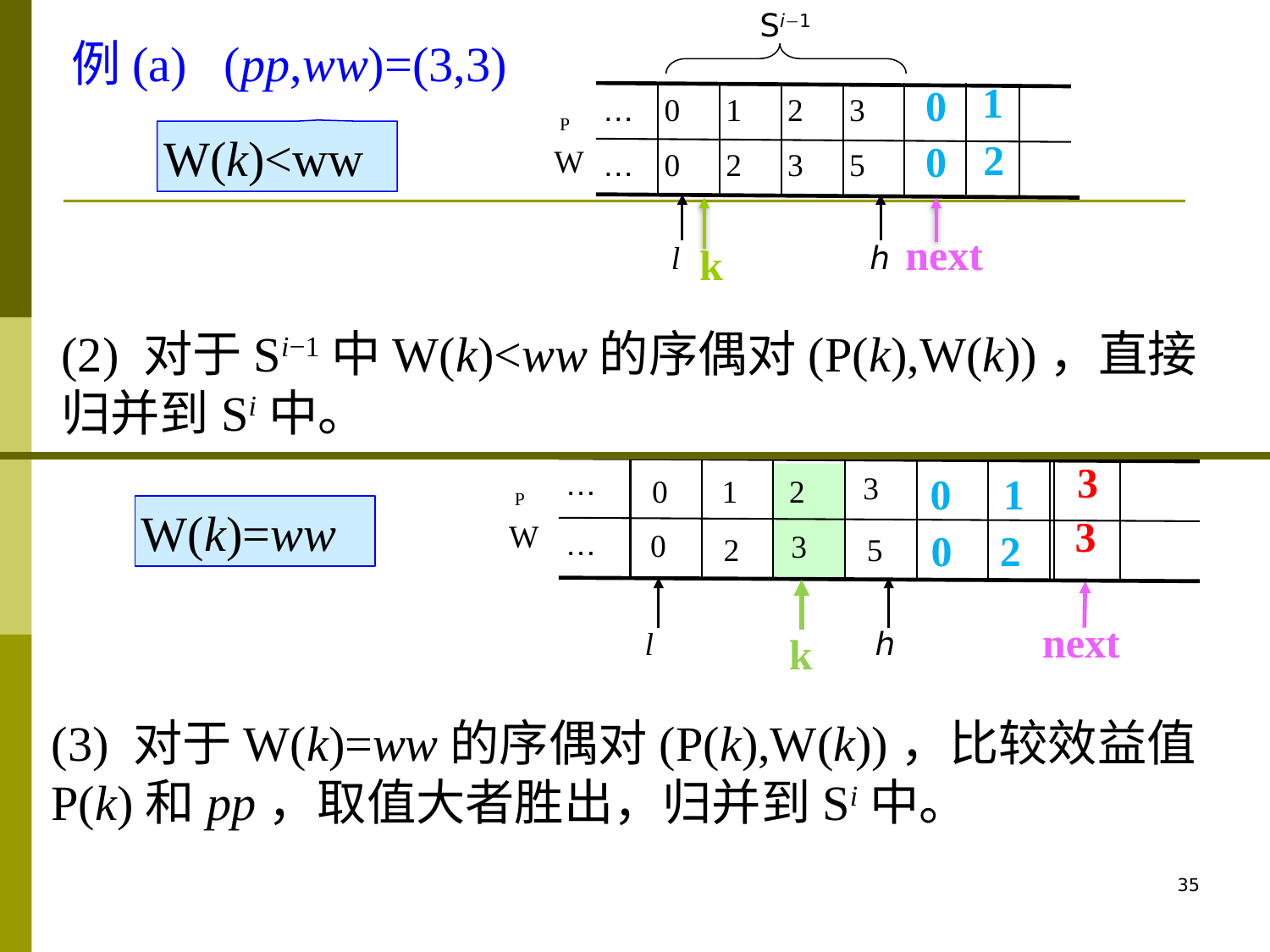

Si−1
例(a)   (pp,ww)=(3,3)
1
…

0
1

2

3

 P
W

…

0
2
3
5

l
h
0

W(k)<ww
2
0

next
k
(2) 对于Si−1中W(k)<ww的序偶对(P(k),W(k))，直接归并到Si中。

…

 P
W
0
1

3

2
0
1
2

0
…

3
0
2
5

next
l
h
k
3

W(k)=ww
3
(3) 对于W(k)=ww的序偶对(P(k),W(k))，比较效益值P(k)和pp，取值大者胜出，归并到Si中。
35